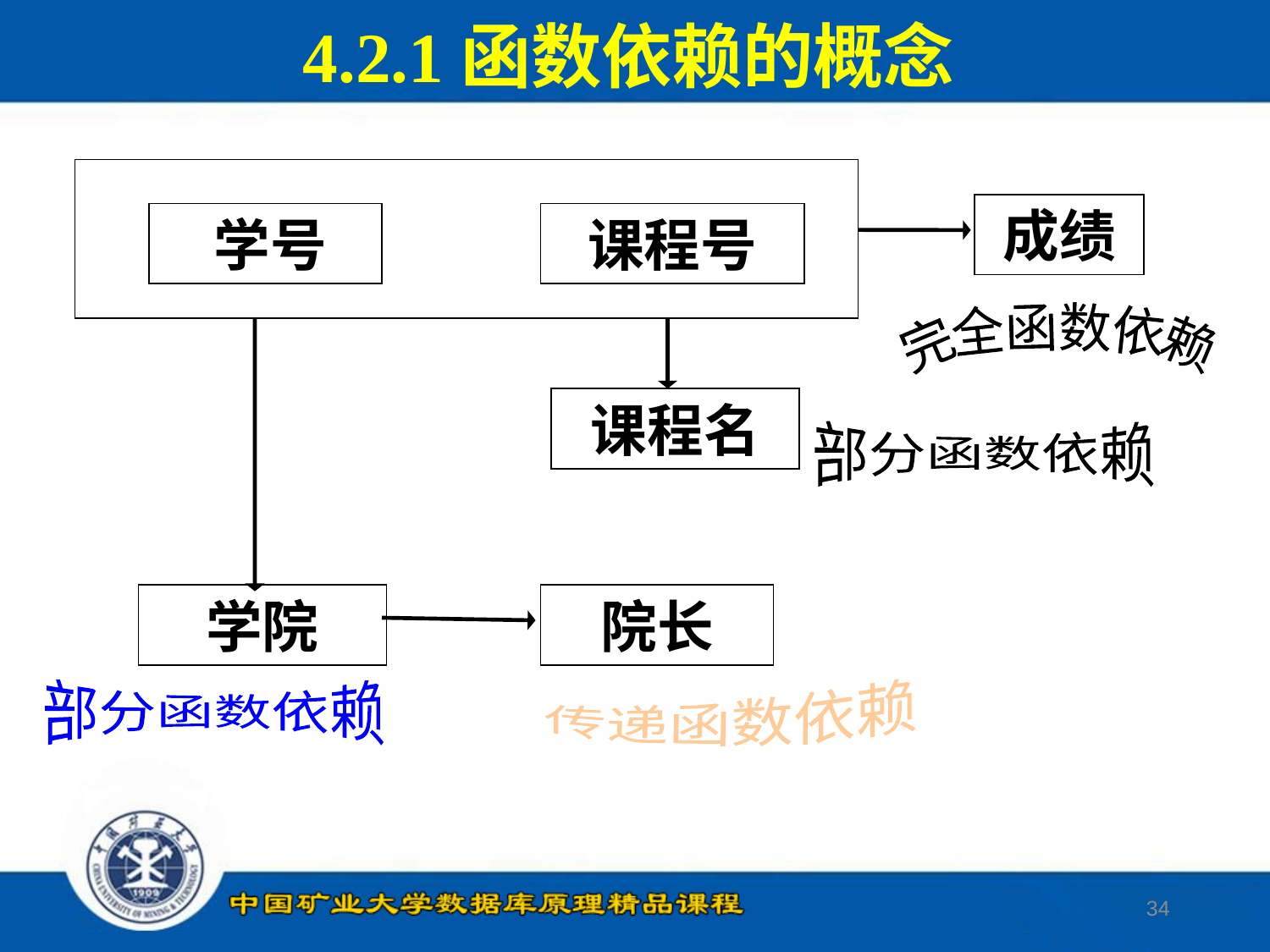

4.2.1函数依赖的概念

成绩
   学号
课程号

完全函数依赖
课程名
部分函数依赖
学院
院长

部分函数依赖
传递函数依赖
34